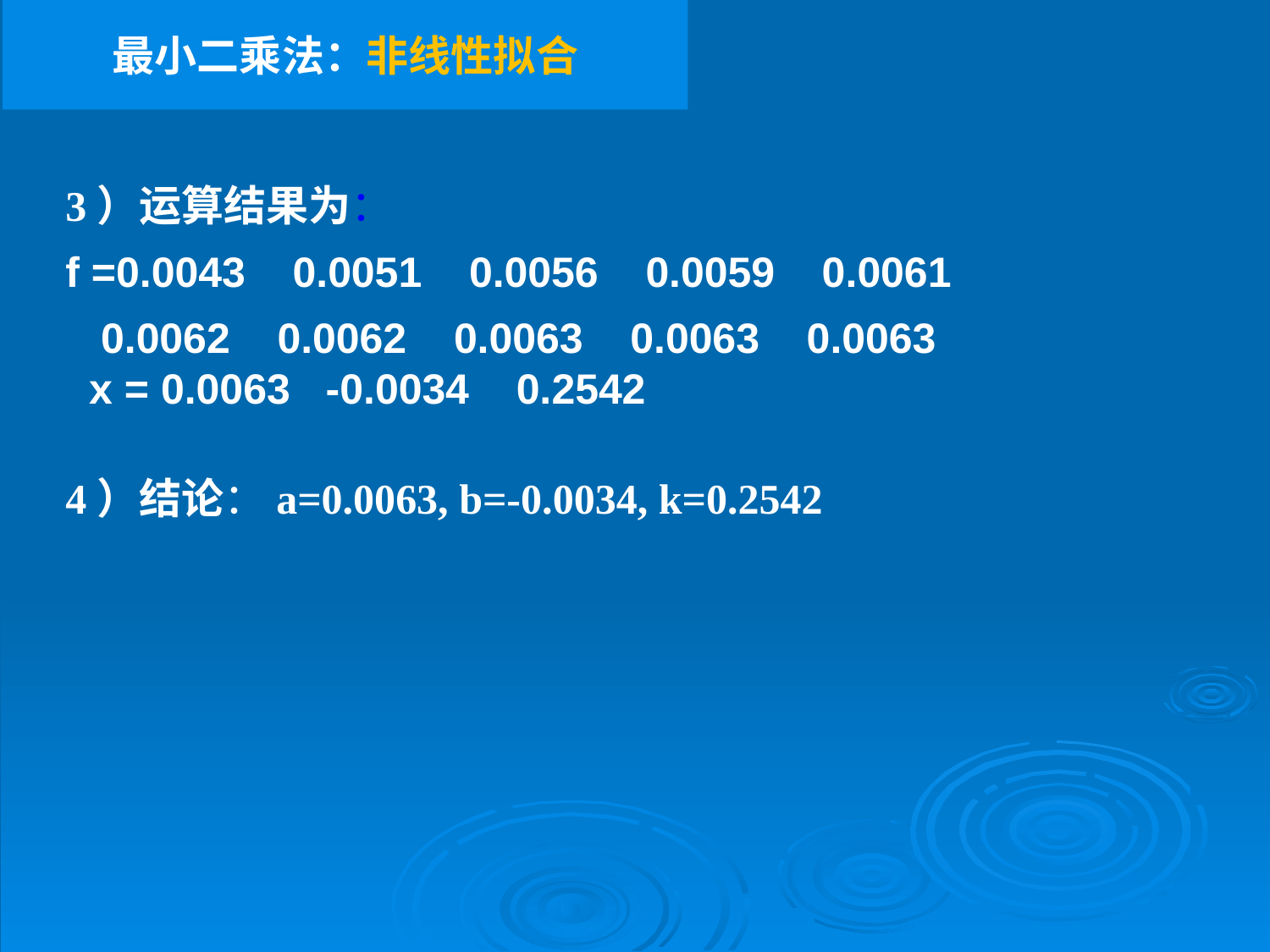

最小二乘法：非线性拟合
3）运算结果为：
f =0.0043    0.0051    0.0056    0.0059    0.0061
   0.0062    0.0062    0.0063    0.0063    0.0063
  x = 0.0063   -0.0034    0.2542
4）结论：a=0.0063, b=-0.0034, k=0.2542